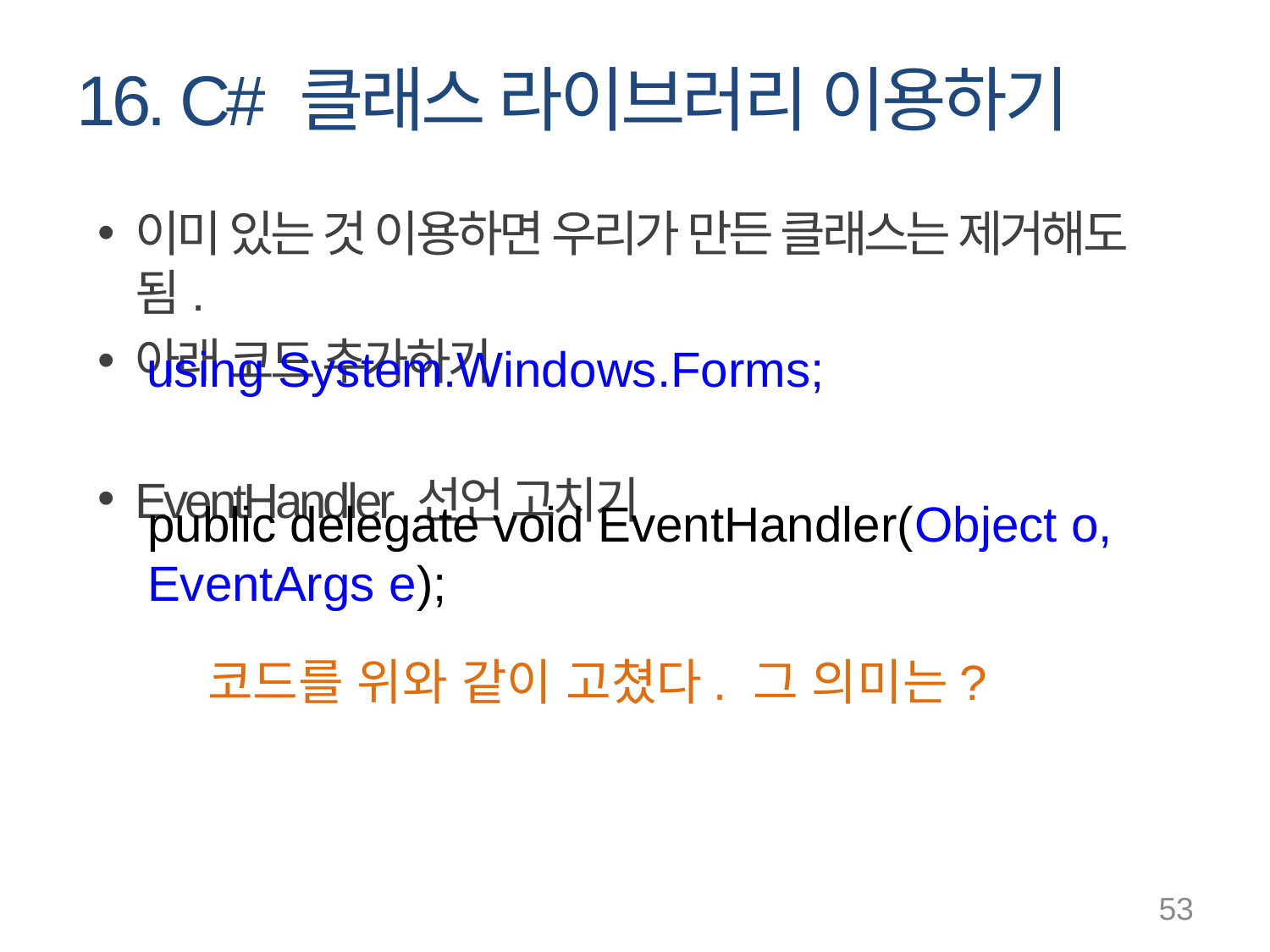

# 16. C# 클래스 라이브러리 이용하기
이미 있는 것 이용하면 우리가 만든 클래스는 제거해도 됨.
아래 코드 추가하기

EventHandler 선언 고치기
using System.Windows.Forms;
public delegate void EventHandler(Object o, EventArgs e);
코드를 위와 같이 고쳤다. 그 의미는?
53